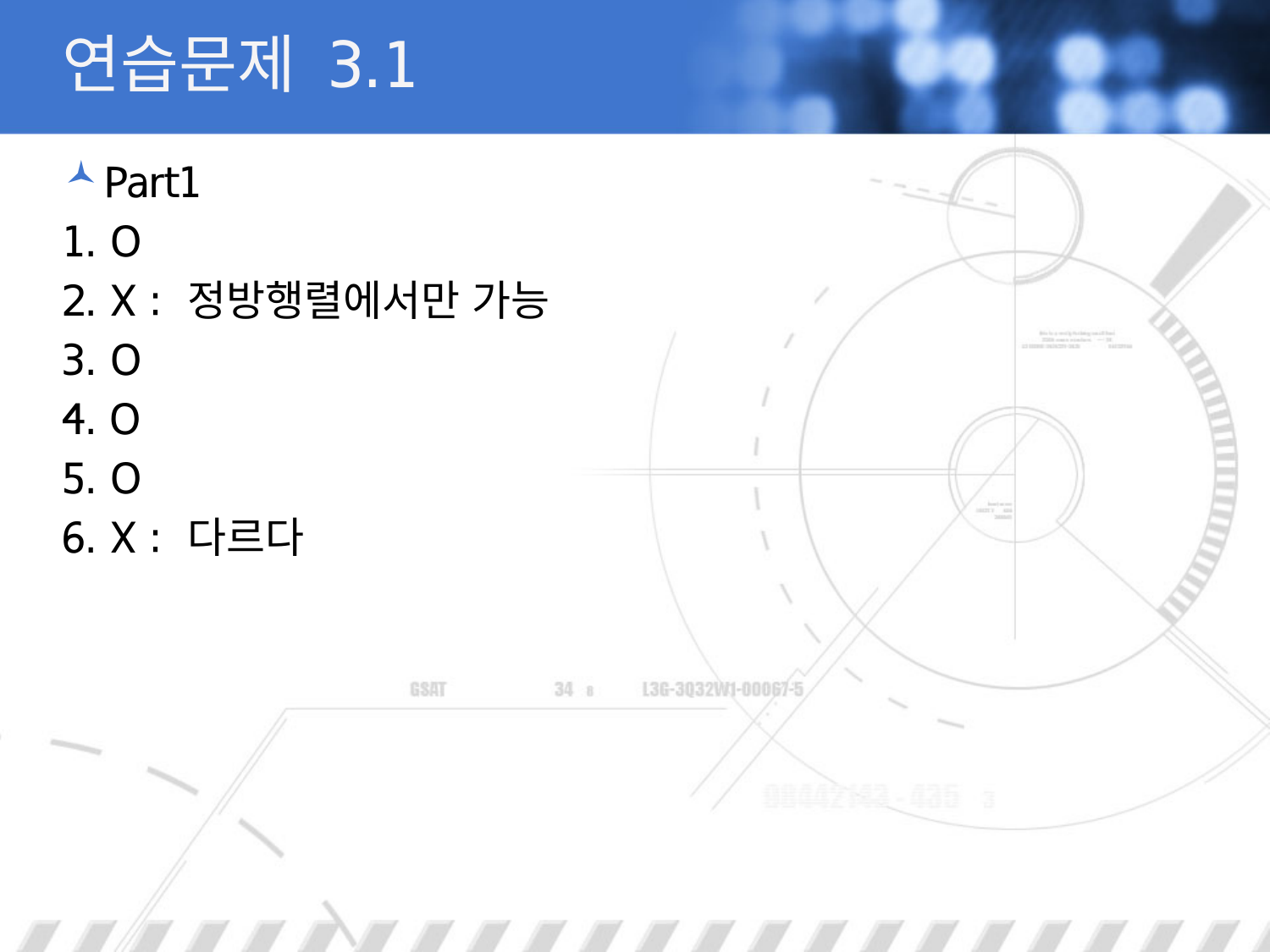

# 연습문제 3.1
Part1
1. O
2. X : 정방행렬에서만 가능
3. O
4. O
5. O
6. X : 다르다